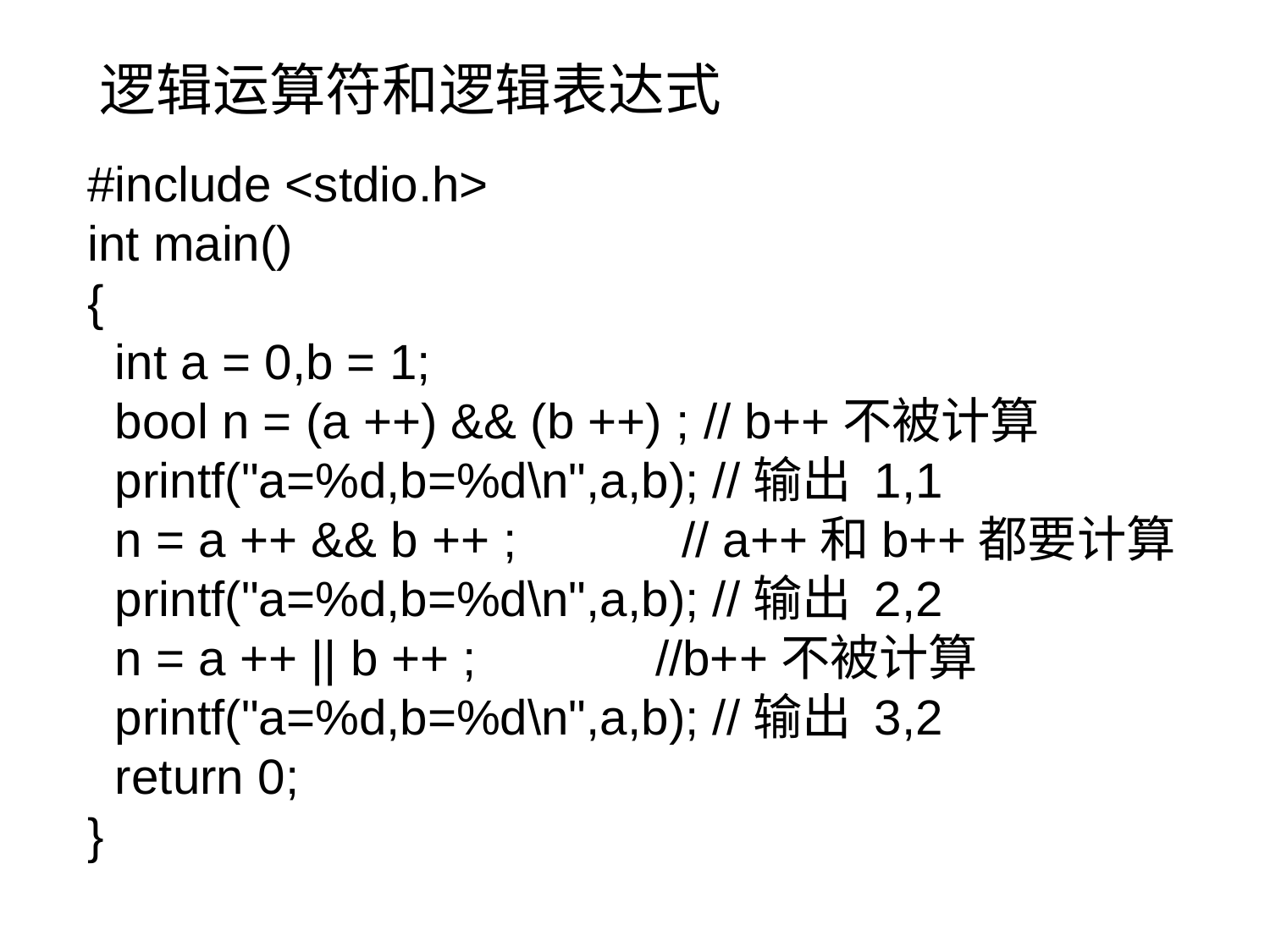

# 逻辑运算符和逻辑表达式
#include <stdio.h>
int main()
{
  int a = 0,b = 1;
  bool n = (a ++) && (b ++) ; // b++不被计算
  printf("a=%d,b=%d\n",a,b); //输出 1,1
  n = a ++ && b ++ ;            // a++和b++都要计算
  printf("a=%d,b=%d\n",a,b); //输出 2,2
  n = a ++ || b ++ ;             //b++不被计算
  printf("a=%d,b=%d\n",a,b); //输出 3,2
  return 0;
}